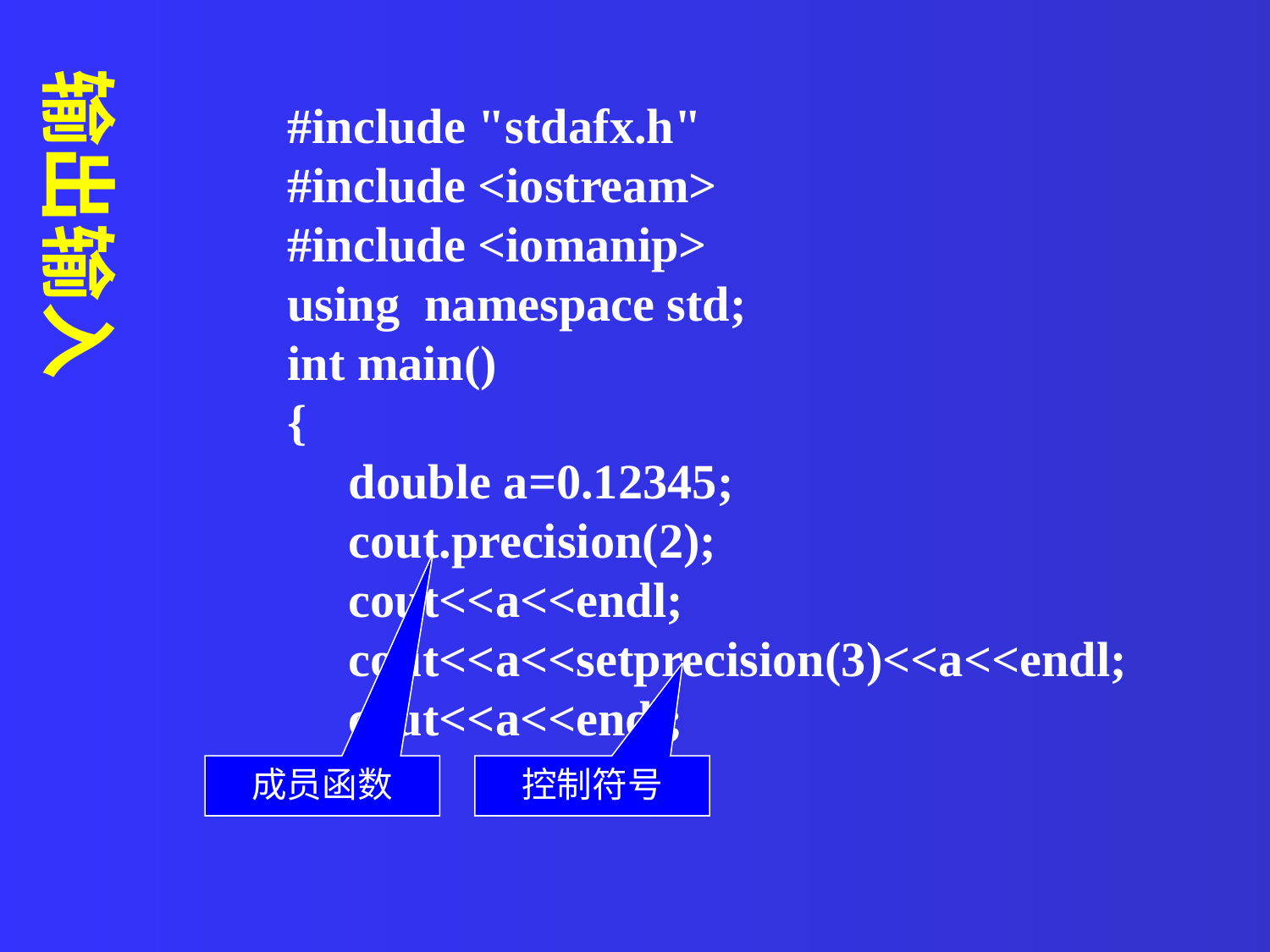

输出输入
#include "stdafx.h"
#include <iostream>
#include <iomanip>
using  namespace std;
int main()
{
     double a=0.12345;
     cout.precision(2);
     cout<<a<<endl;
     cout<<a<<setprecision(3)<<a<<endl;
     cout<<a<<endl;
}
成员函数
控制符号